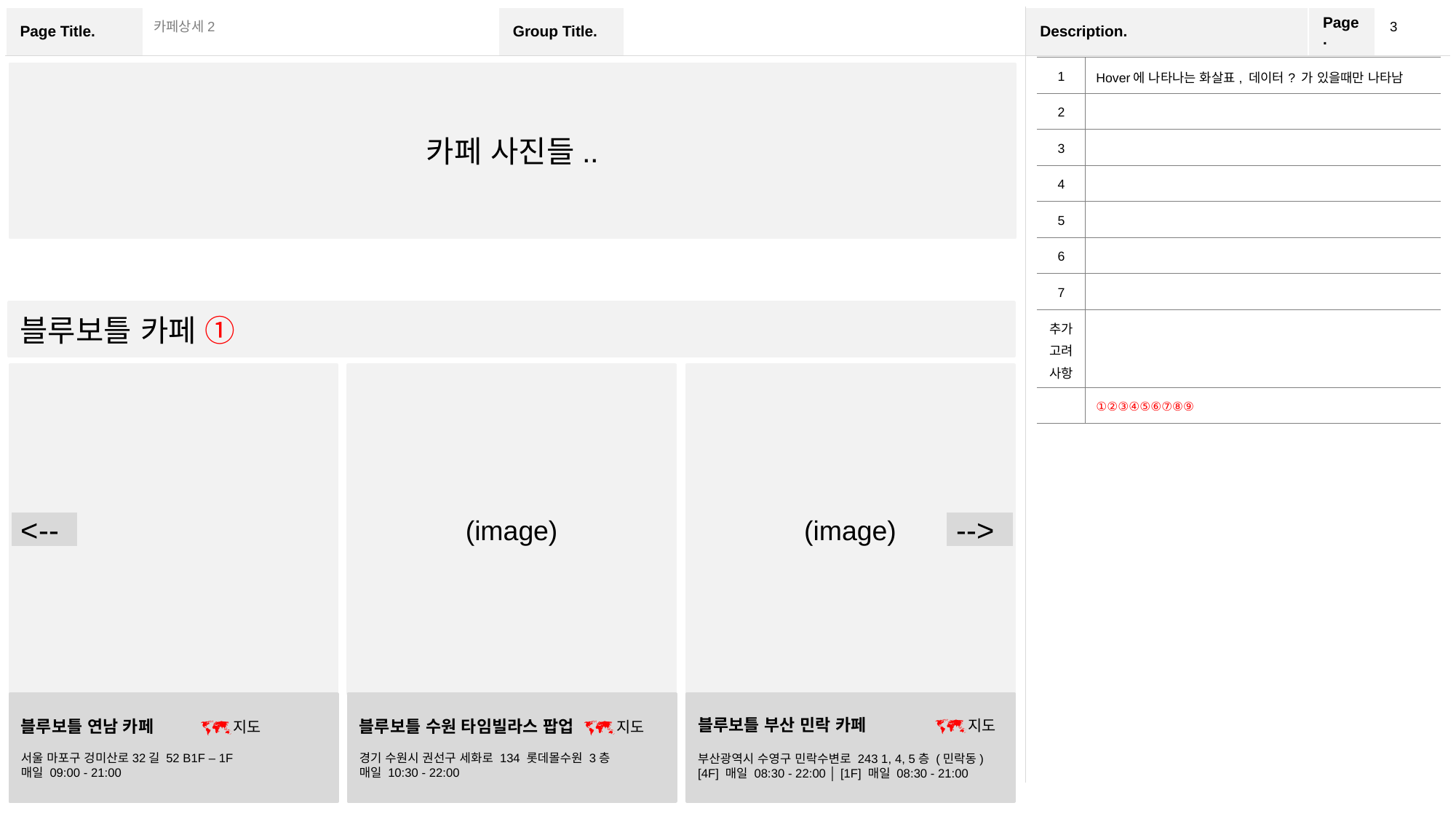

3
카페상세2

| 1 | Hover에 나타나는 화살표, 데이터? 가 있을때만 나타남 |
| --- | --- |
| 2 |  |
| 3 |  |
| 4 |  |
| 5 |  |
| 6 |  |
| 7 |  |
| 추가 고려 사항 |  |
|  | ①②③④⑤⑥⑦⑧⑨ |
카페 사진들..
블루보틀 카페 ①

(image)
(image)
<--
-->
블루보틀 부산 민락 카페	     🗺️지도

부산광역시 수영구 민락수변로 243 1, 4, 5층 (민락동)
[4F] 매일 08:30 - 22:00 │ [1F] 매일 08:30 - 21:00
블루보틀 수원 타임빌라스 팝업  🗺️지도

경기 수원시 권선구 세화로 134 롯데몰수원 3층
매일 10:30 - 22:00
블루보틀 연남 카페          🗺️지도

서울 마포구 겅미산로32길 52 B1F – 1F
매일 09:00 - 21:00